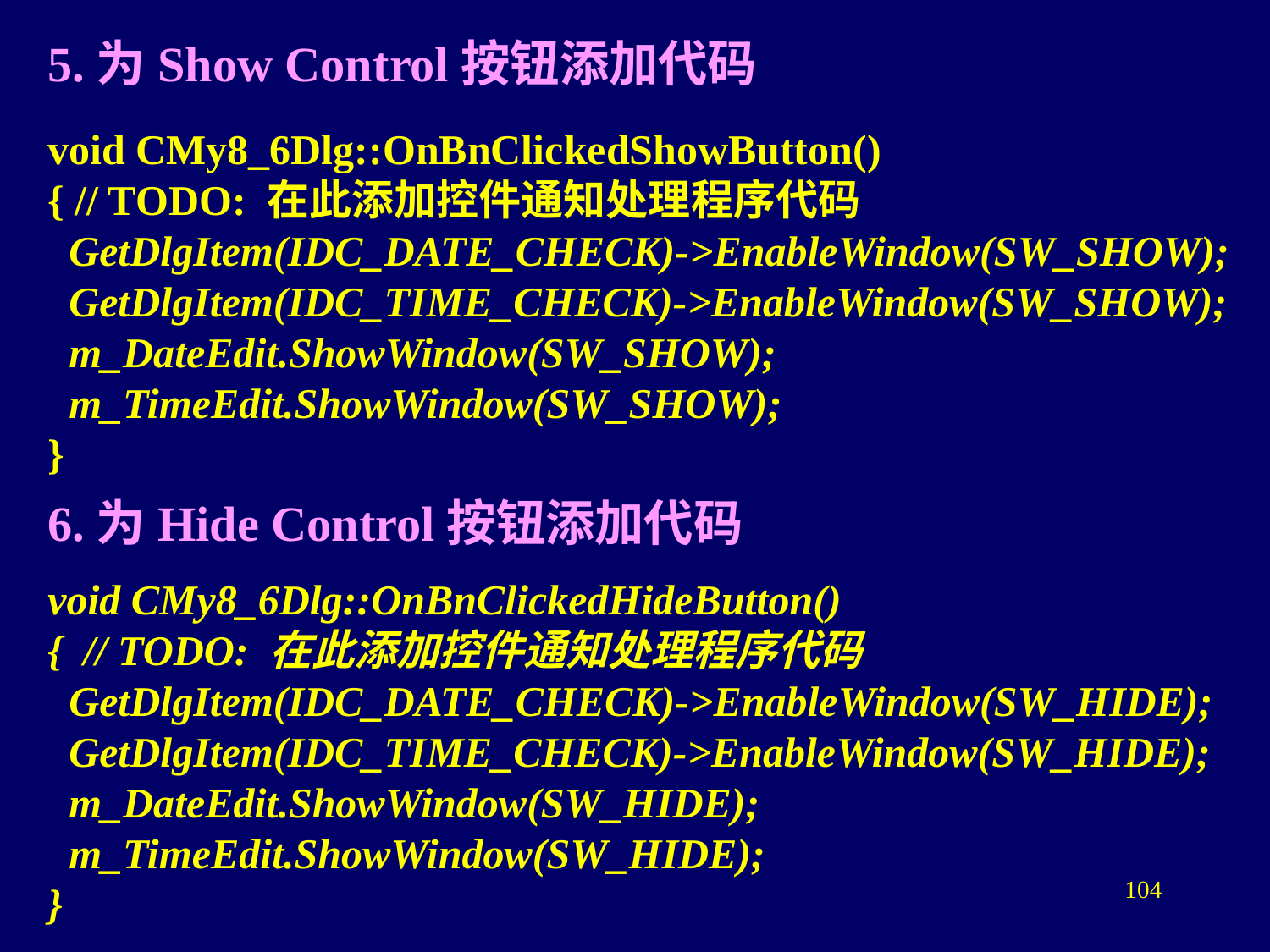

# 5.为Show Control按钮添加代码
void CMy8_6Dlg::OnBnClickedShowButton()
{ // TODO: 在此添加控件通知处理程序代码
  GetDlgItem(IDC_DATE_CHECK)->EnableWindow(SW_SHOW);
  GetDlgItem(IDC_TIME_CHECK)->EnableWindow(SW_SHOW);
  m_DateEdit.ShowWindow(SW_SHOW);
  m_TimeEdit.ShowWindow(SW_SHOW);
}

6.为Hide Control按钮添加代码
void CMy8_6Dlg::OnBnClickedHideButton()
{  // TODO: 在此添加控件通知处理程序代码
  GetDlgItem(IDC_DATE_CHECK)->EnableWindow(SW_HIDE);
  GetDlgItem(IDC_TIME_CHECK)->EnableWindow(SW_HIDE);
  m_DateEdit.ShowWindow(SW_HIDE);
  m_TimeEdit.ShowWindow(SW_HIDE);
}

104